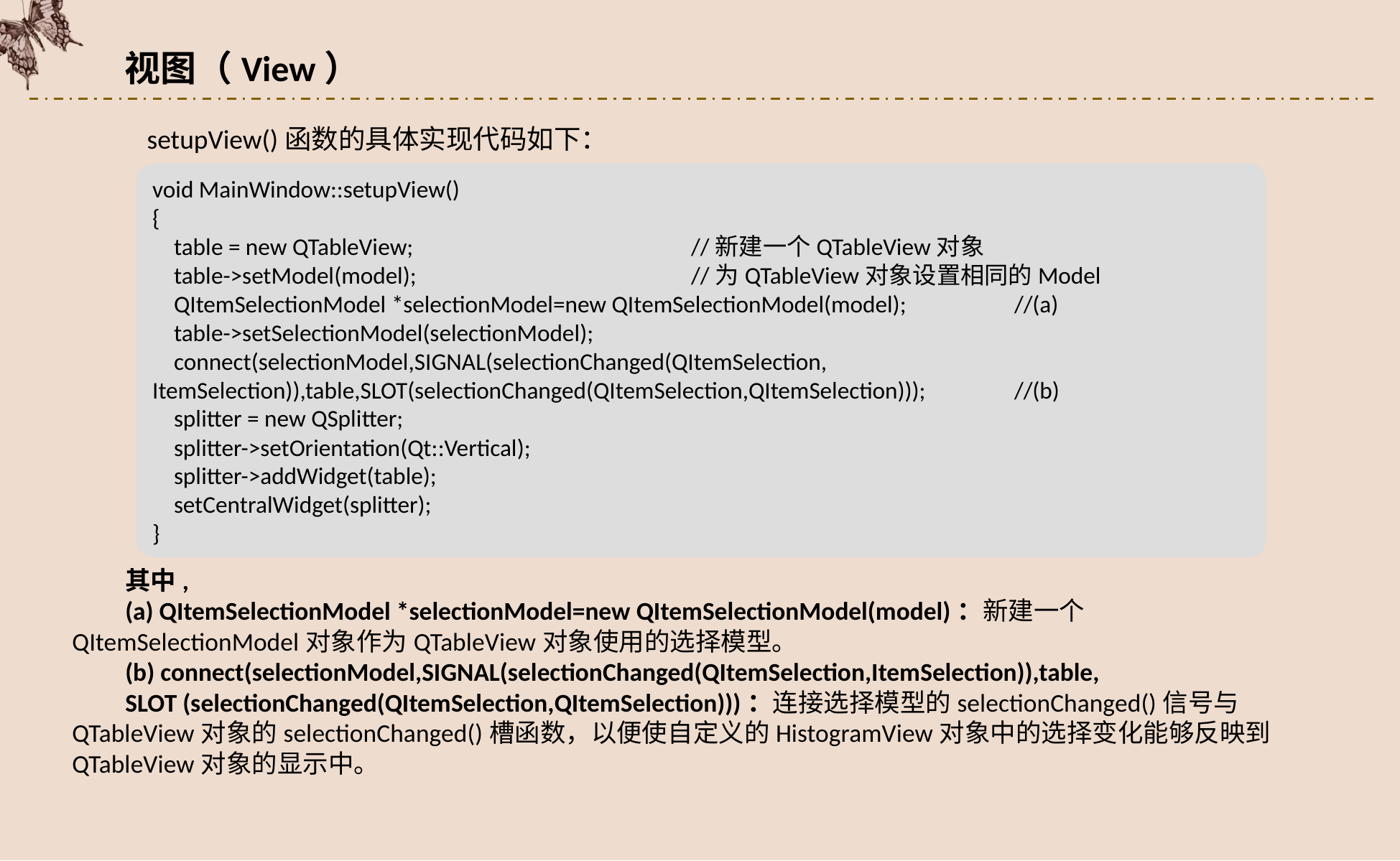

视图（View）
setupView()函数的具体实现代码如下：
void MainWindow::setupView()
{
    table = new QTableView;			//新建一个QTableView对象
    table->setModel(model);			//为QTableView对象设置相同的Model
    QItemSelectionModel *selectionModel=new QItemSelectionModel(model);	//(a)
    table->setSelectionModel(selectionModel);
    connect(selectionModel,SIGNAL(selectionChanged(QItemSelection, ItemSelection)),table,SLOT(selectionChanged(QItemSelection,QItemSelection)));	//(b)
    splitter = new QSplitter;
    splitter->setOrientation(Qt::Vertical);
    splitter->addWidget(table);
    setCentralWidget(splitter);
}
其中,
(a) QItemSelectionModel *selectionModel=new QItemSelectionModel(model)：新建一个QItemSelectionModel对象作为QTableView对象使用的选择模型。
(b) connect(selectionModel,SIGNAL(selectionChanged(QItemSelection,ItemSelection)),table,
SLOT (selectionChanged(QItemSelection,QItemSelection)))：连接选择模型的selectionChanged()信号与QTableView对象的selectionChanged()槽函数，以便使自定义的HistogramView对象中的选择变化能够反映到QTableView对象的显示中。